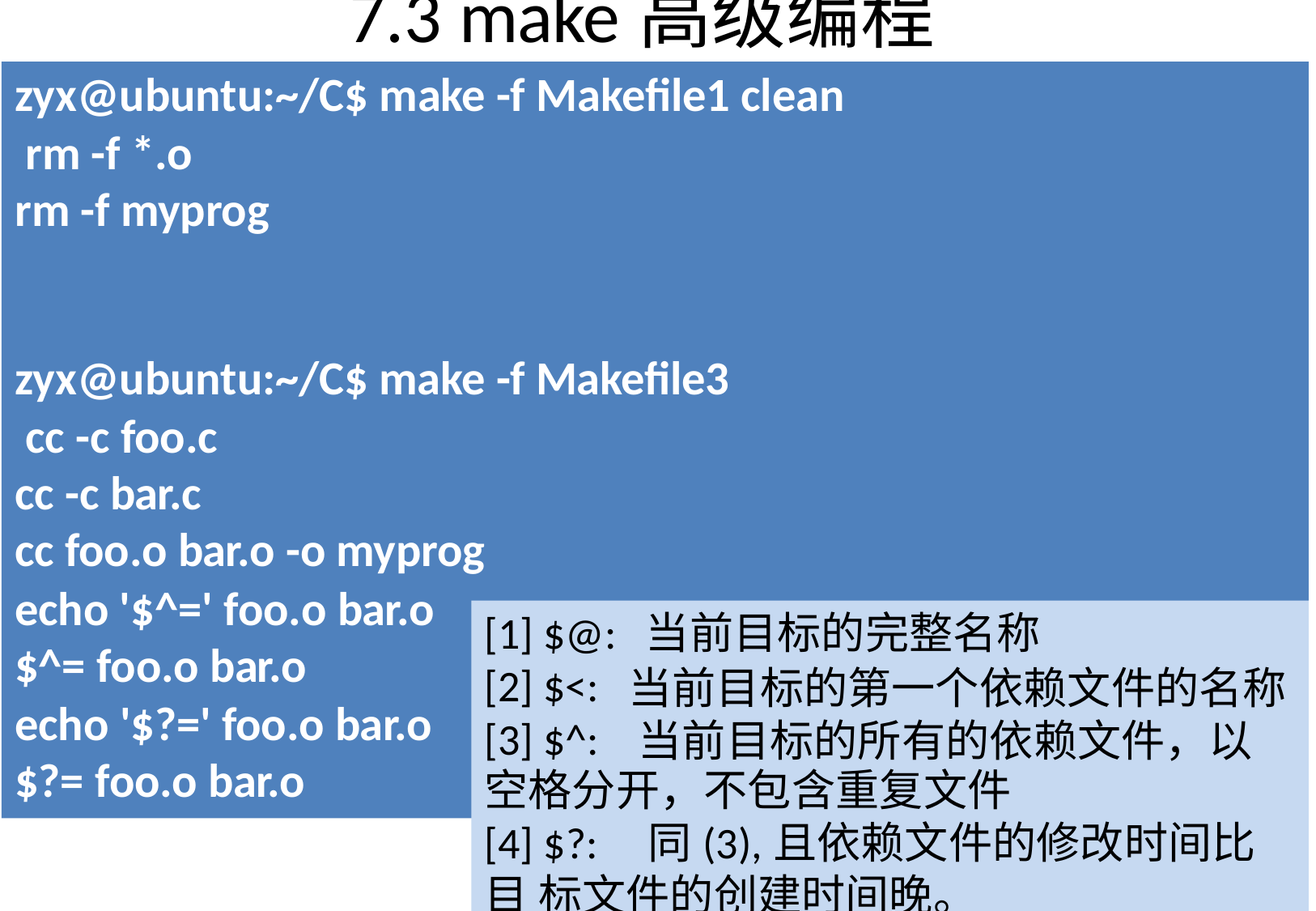

# 7.3 make高级编程

zyx@ubuntu:~/C$ make -f Makefile1 clean  rm -f *.o
rm -f myprog

zyx@ubuntu:~/C$ make -f Makefile3  cc -c foo.c
cc -c bar.c
cc foo.o bar.o -o myprog
echo '$^=' foo.o bar.o

[1] $@:
[2] $<:
[3] $^:
当前目标的完整名称
当前目标的第一个依赖文件的名称 当前目标的所有的依赖文件，以
$^= foo.o bar.o
echo '$?=' foo.o bar.o
$?= foo.o bar.o
空格分开，不包含重复文件
[4] $?:	同(3),且依赖文件的修改时间比目 标文件的创建时间晚。